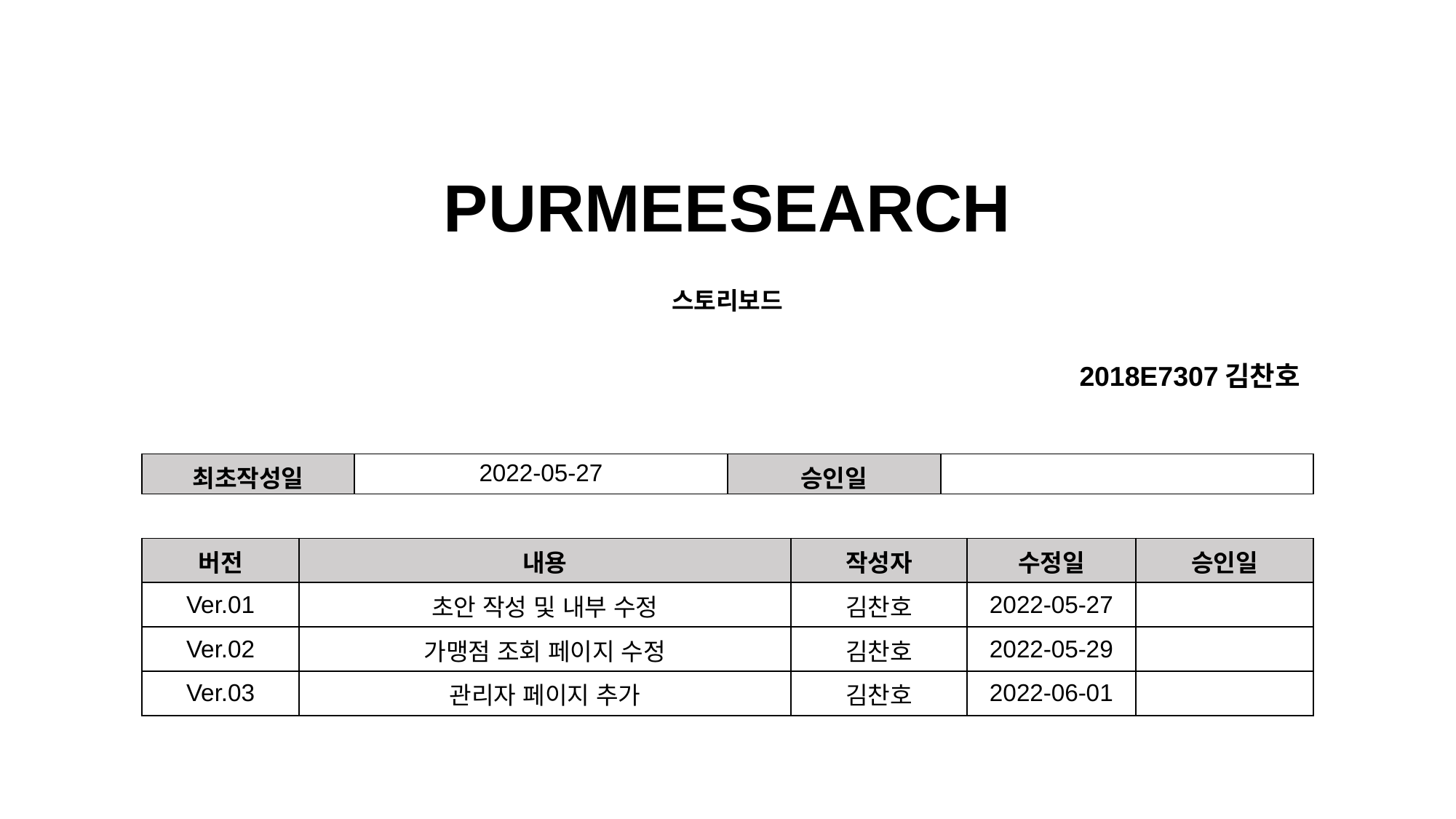

PURMEESEARCH
스토리보드
2018E7307김찬호
| 최초작성일 | 2022-05-27 | 승인일 |  |
| --- | --- | --- | --- |
| 버전 | 내용 | 작성자 | 수정일 | 승인일 |
| --- | --- | --- | --- | --- |
| Ver.01 | 초안 작성 및 내부 수정 | 김찬호 | 2022-05-27 |  |
| Ver.02 | 가맹점 조회 페이지 수정 | 김찬호 | 2022-05-29 |  |
| Ver.03 | 관리자 페이지 추가 | 김찬호 | 2022-06-01 |  |